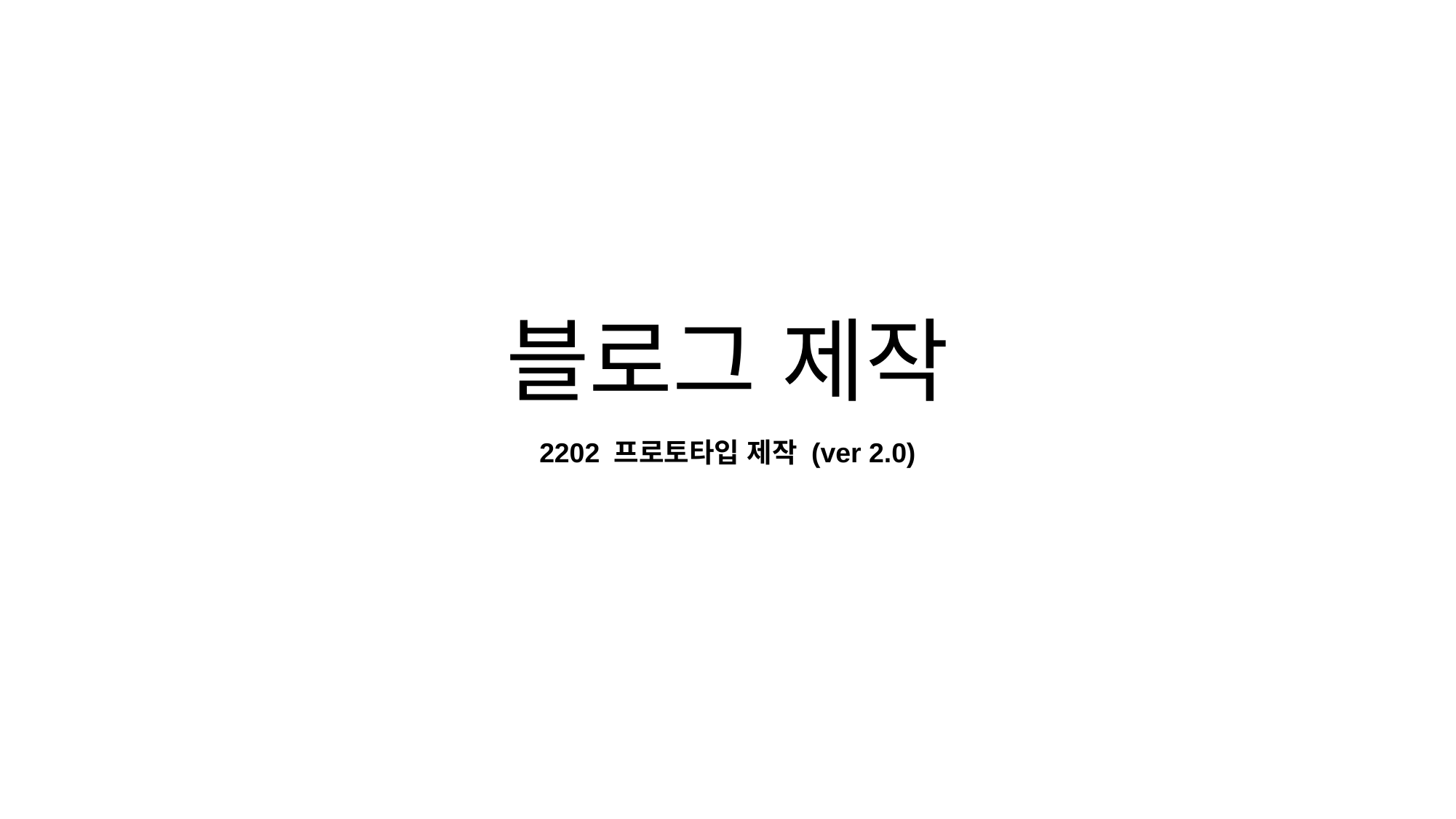

# 블로그 제작
2202 프로토타입 제작 (ver 2.0)